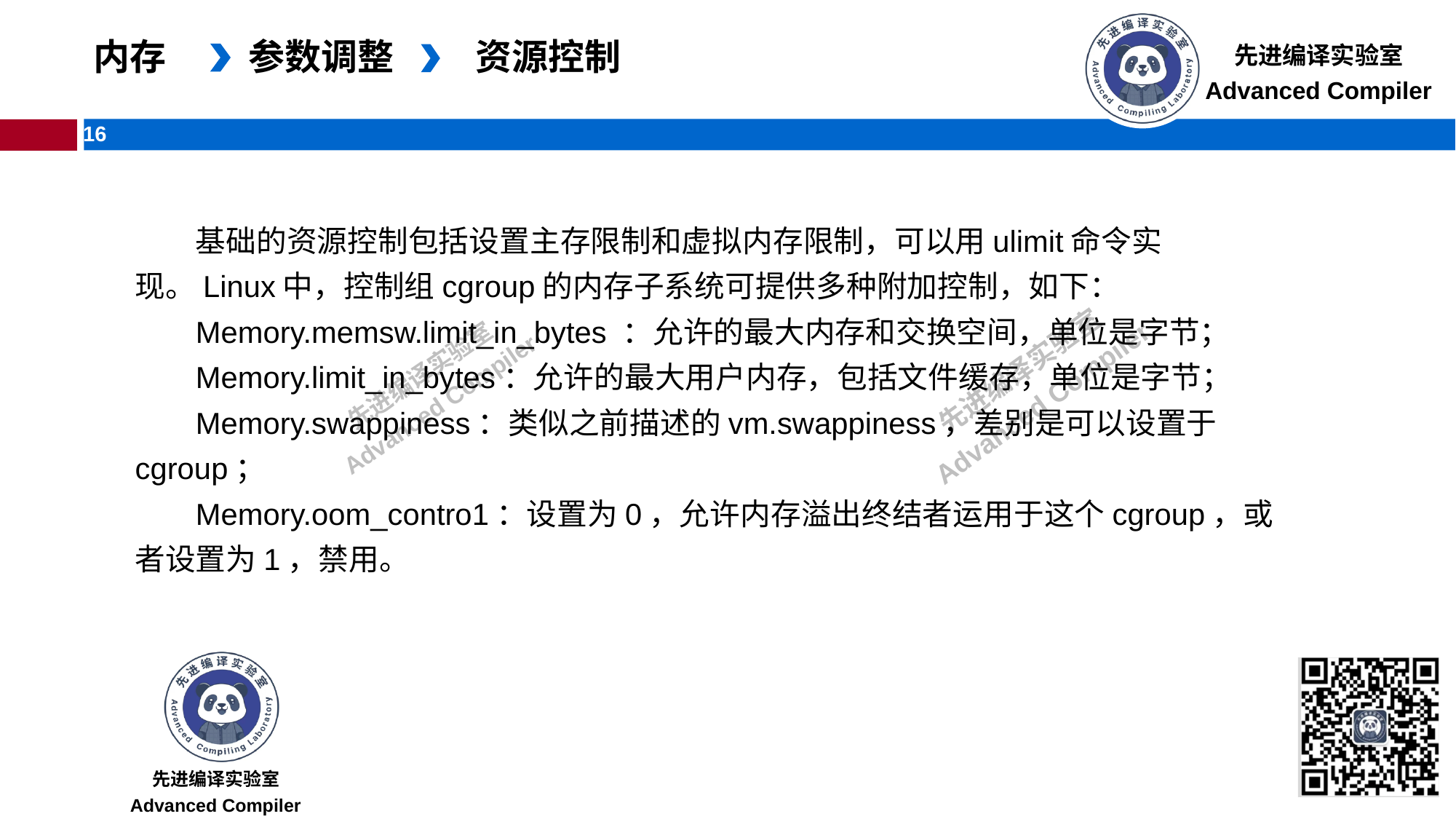

内存
参数调整
资源控制

基础的资源控制包括设置主存限制和虚拟内存限制，可以用ulimit命令实现。Linux中，控制组cgroup的内存子系统可提供多种附加控制，如下：
Memory.memsw.limit_in_bytes ：允许的最大内存和交换空间，单位是字节；
Memory.limit_in_bytes：允许的最大用户内存，包括文件缓存，单位是字节；
Memory.swappiness：类似之前描述的vm.swappiness，差别是可以设置于cgroup；
Memory.oom_contro1：设置为0，允许内存溢出终结者运用于这个cgroup，或者设置为1，禁用。